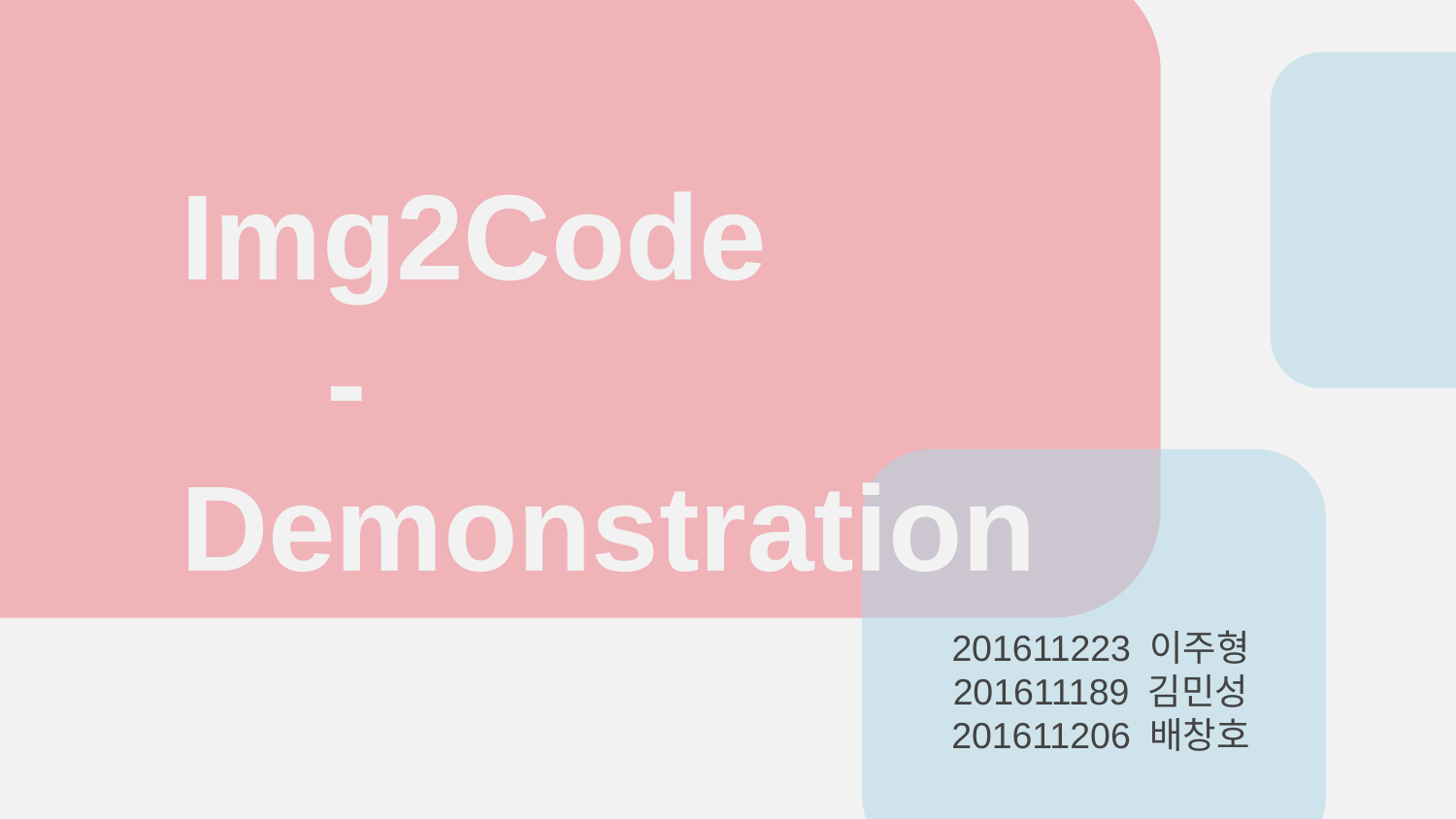

# Img2Code - Demonstration
201611223 이주형
201611189 김민성
201611206 배창호